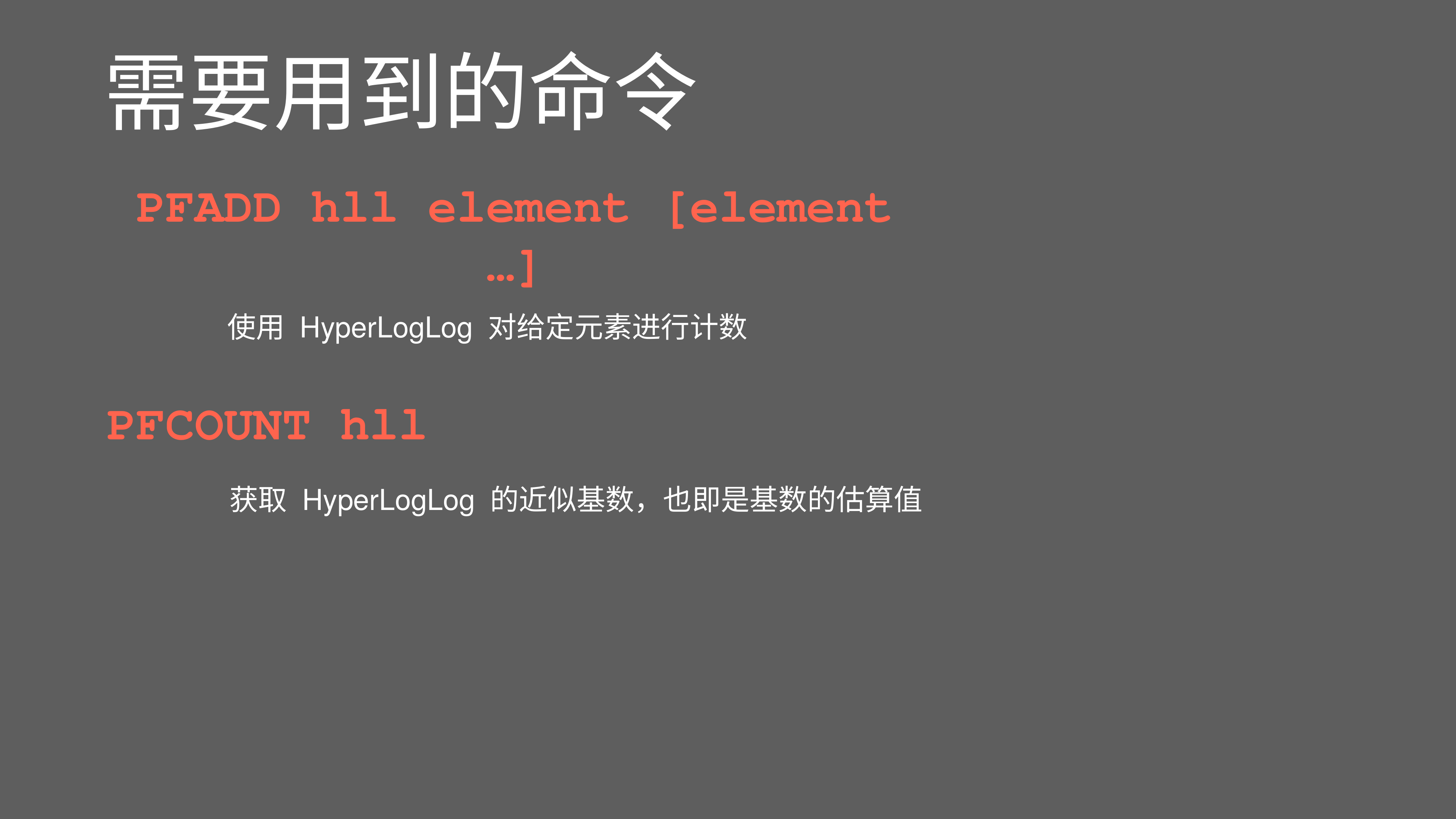

# 需要用到的命令
PFADD hll element [element …]
使用 HyperLogLog 对给定元素进行计数
PFCOUNT hll
获取 HyperLogLog 的近似基数，也即是基数的估算值